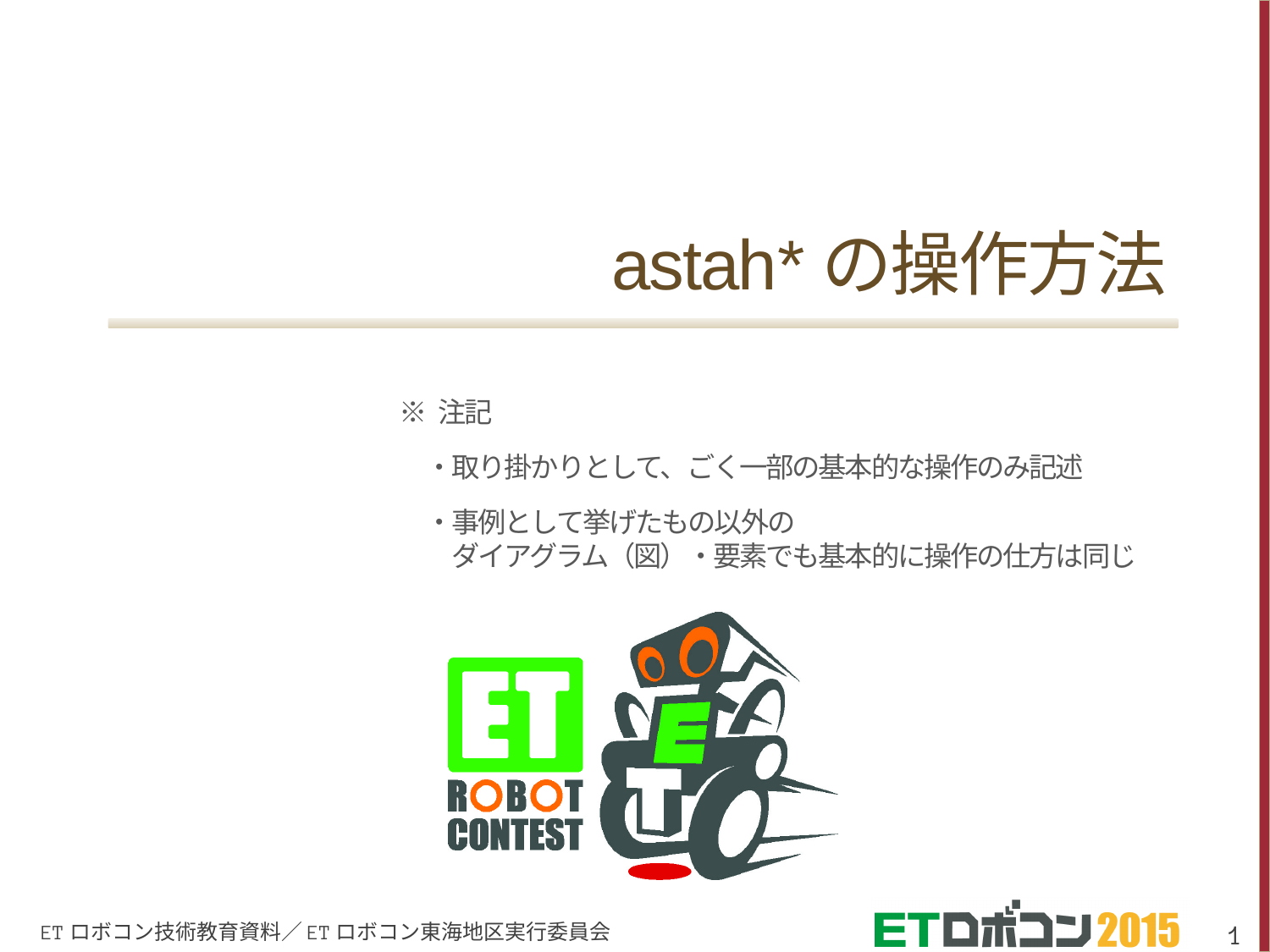

# astah*の操作方法
※ 注記
　・取り掛かりとして、ごく一部の基本的な操作のみ記述
　・事例として挙げたもの以外の
　　ダイアグラム（図）・要素でも基本的に操作の仕方は同じ
ETロボコン技術教育資料／ETロボコン東海地区実行委員会
1